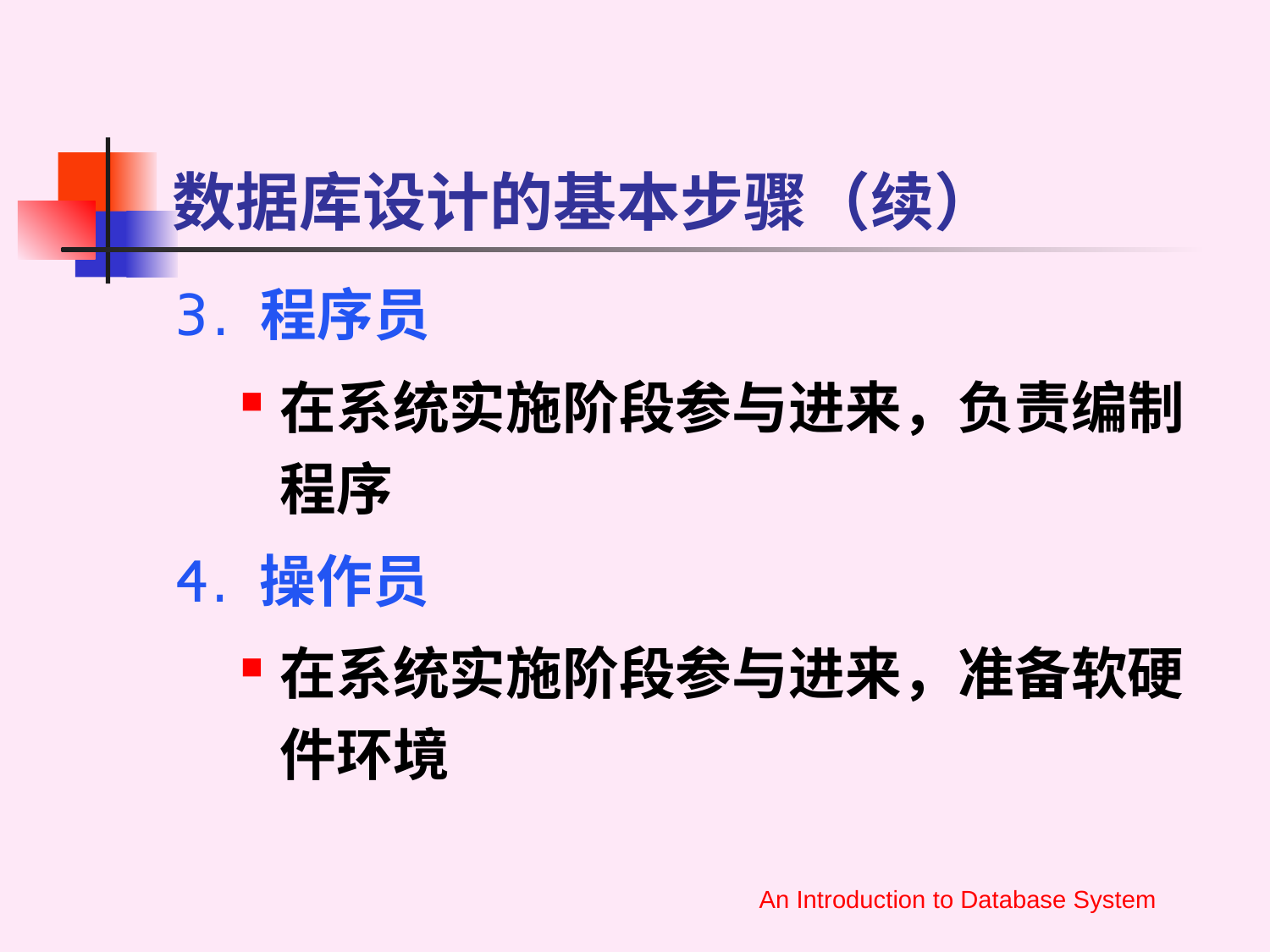

# 数据库设计的基本步骤（续）
3. 程序员
在系统实施阶段参与进来，负责编制程序
4. 操作员
在系统实施阶段参与进来，准备软硬件环境
An Introduction to Database System